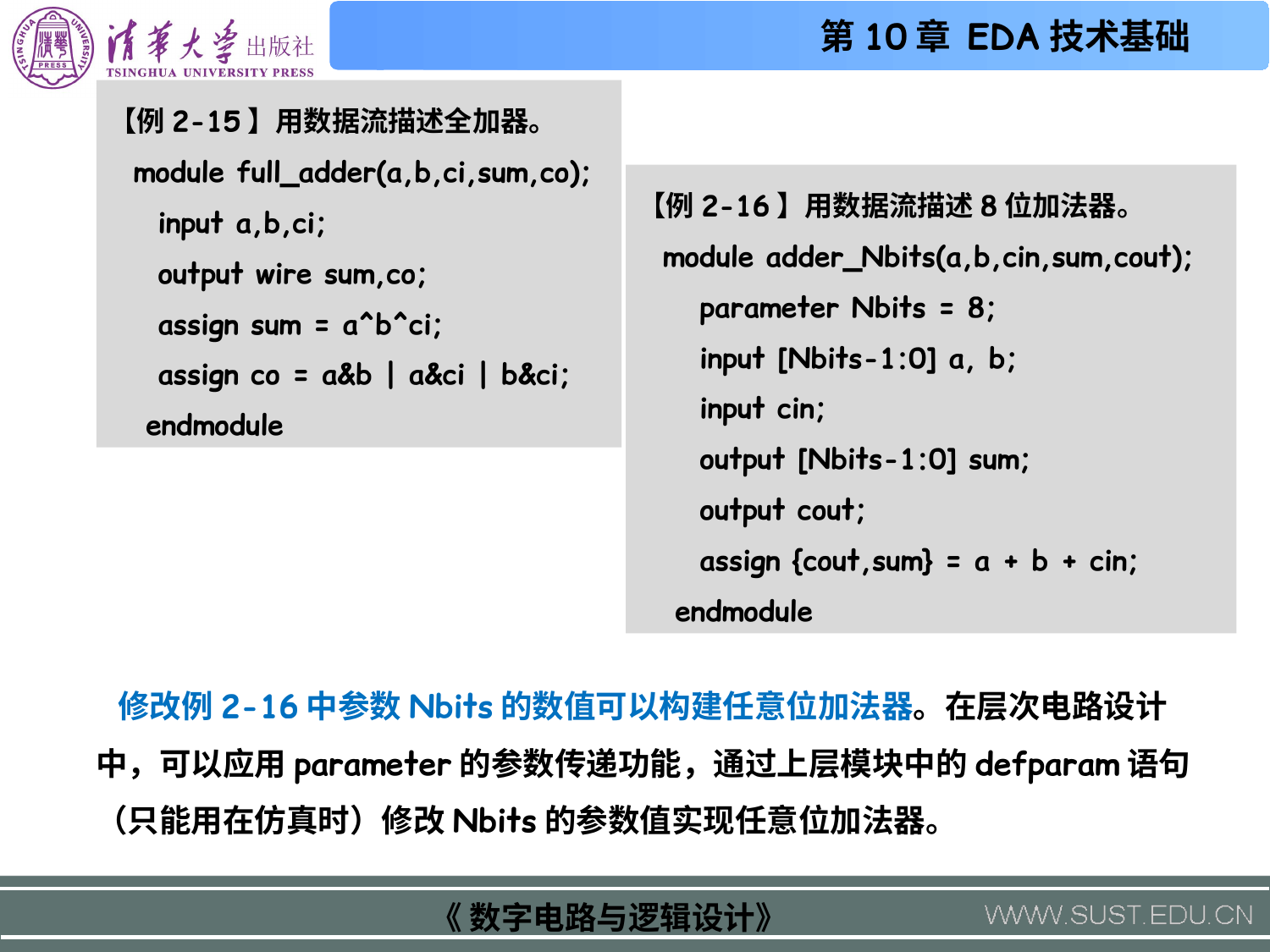

【例2-15】用数据流描述全加器。
  module full_adder(a,b,ci,sum,co);
    input a,b,ci;
    output wire sum,co;
    assign sum = a^b^ci;
    assign co = a&b | a&ci | b&ci;
   endmodule
【例2-16】用数据流描述8位加法器。
  module adder_Nbits(a,b,cin,sum,cout);
     parameter Nbits = 8;
     input [Nbits-1:0] a, b;
     input cin;
     output [Nbits-1:0] sum;
     output cout;
     assign {cout,sum} = a + b + cin;
   endmodule
  修改例2-16中参数Nbits的数值可以构建任意位加法器。在层次电路设计中，可以应用parameter的参数传递功能，通过上层模块中的defparam语句（只能用在仿真时）修改Nbits的参数值实现任意位加法器。